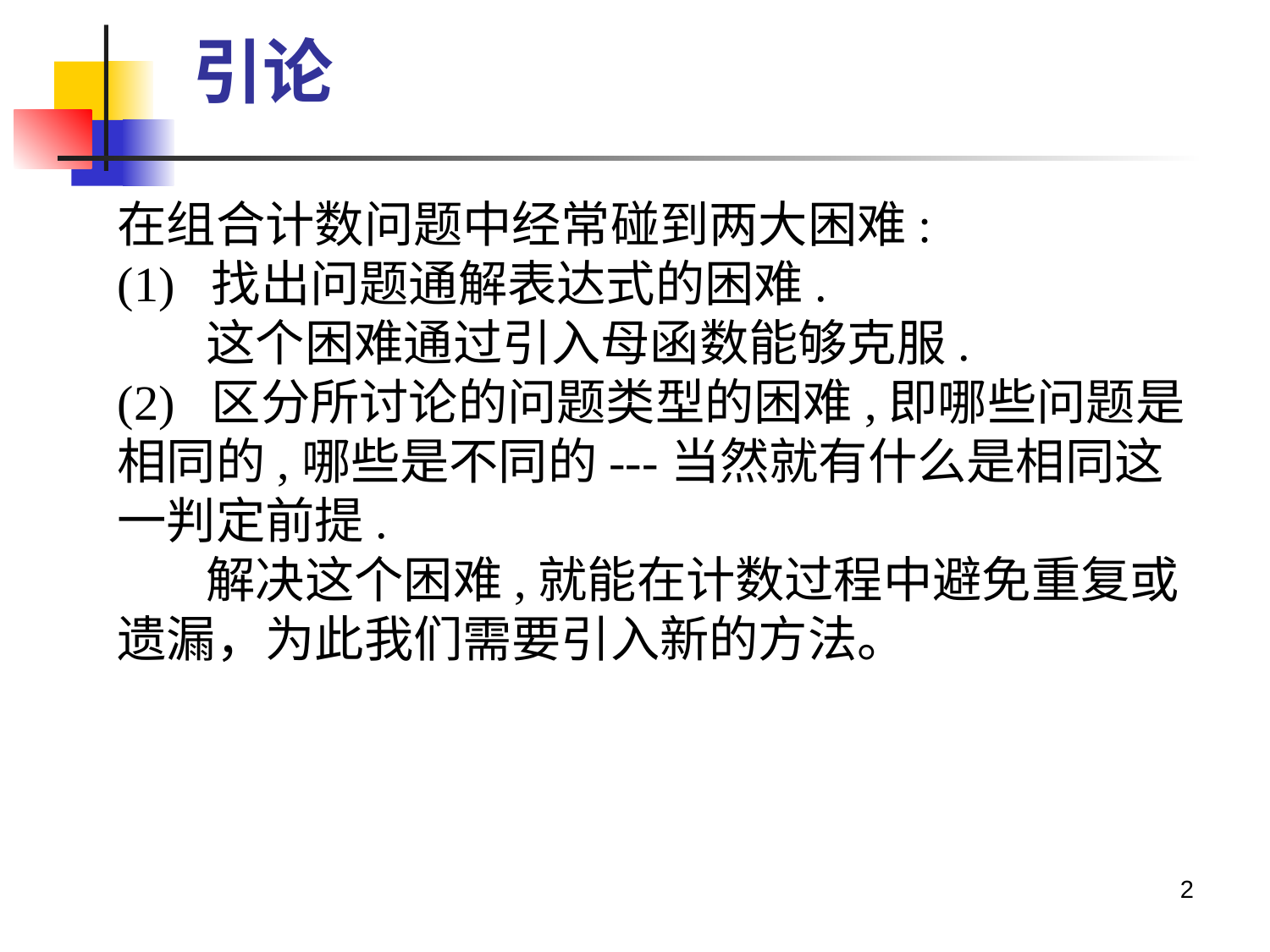

引论
在组合计数问题中经常碰到两大困难:
(1)  找出问题通解表达式的困难.
       这个困难通过引入母函数能够克服.
(2)  区分所讨论的问题类型的困难,即哪些问题是相同的,哪些是不同的---当然就有什么是相同这一判定前提.
       解决这个困难,就能在计数过程中避免重复或遗漏，为此我们需要引入新的方法。
2